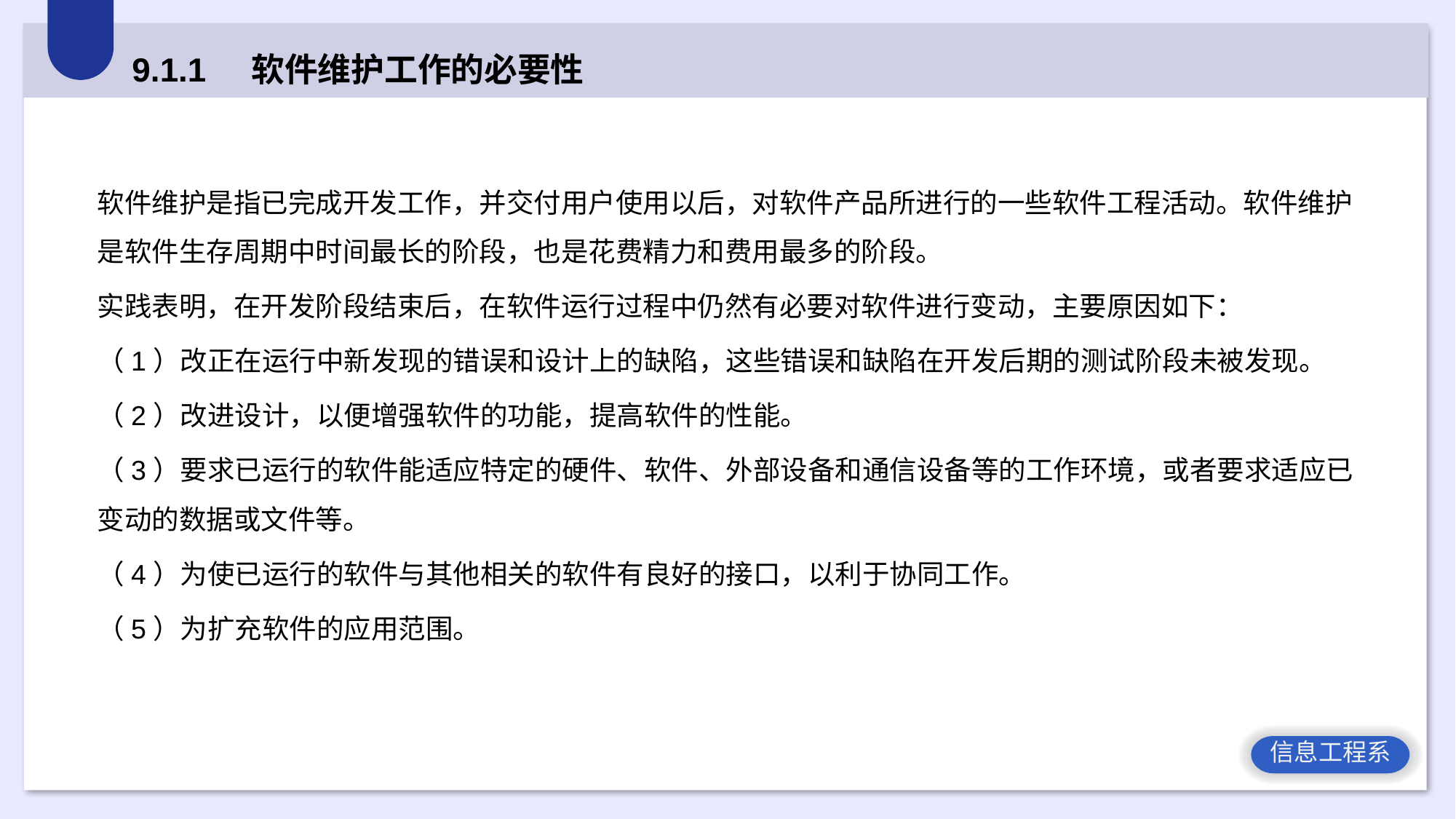

9.1.1    软件维护工作的必要性
软件维护是指已完成开发工作，并交付用户使用以后，对软件产品所进行的一些软件工程活动。软件维护是软件生存周期中时间最长的阶段，也是花费精力和费用最多的阶段。
实践表明，在开发阶段结束后，在软件运行过程中仍然有必要对软件进行变动，主要原因如下：
（1）改正在运行中新发现的错误和设计上的缺陷，这些错误和缺陷在开发后期的测试阶段未被发现。
（2）改进设计，以便增强软件的功能，提高软件的性能。
（3）要求已运行的软件能适应特定的硬件、软件、外部设备和通信设备等的工作环境，或者要求适应已变动的数据或文件等。
（4）为使已运行的软件与其他相关的软件有良好的接口，以利于协同工作。
（5）为扩充软件的应用范围。